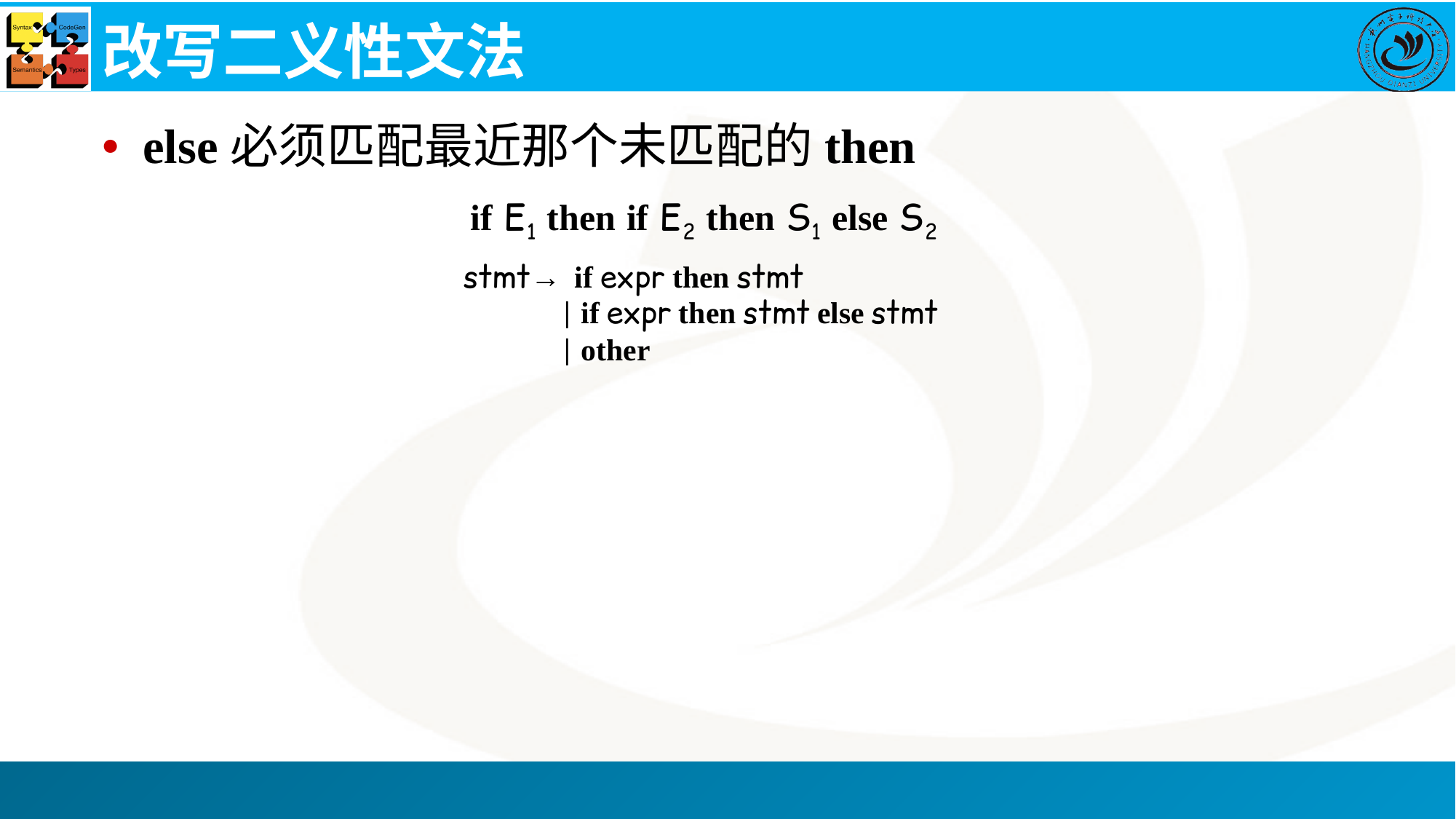

# 改写二义性文法
else必须匹配最近那个未匹配的then
if E1 then if E2 then S1 else S2
stmt→  if expr then stmt
              | if expr then stmt else stmt
              | other
72